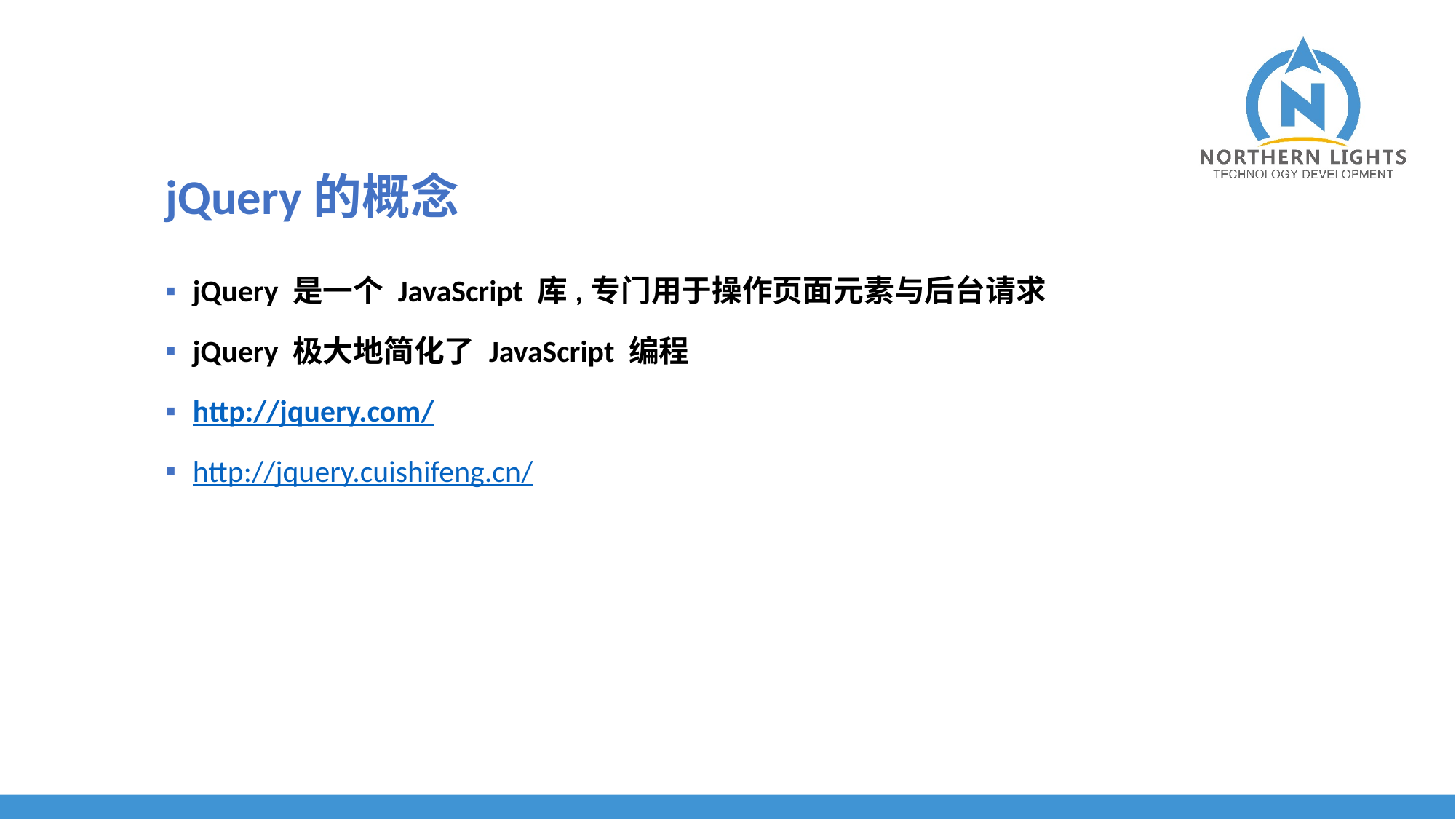

jQuery的概念
jQuery 是一个 JavaScript 库,专门用于操作页面元素与后台请求
jQuery 极大地简化了 JavaScript 编程
http://jquery.com/
http://jquery.cuishifeng.cn/